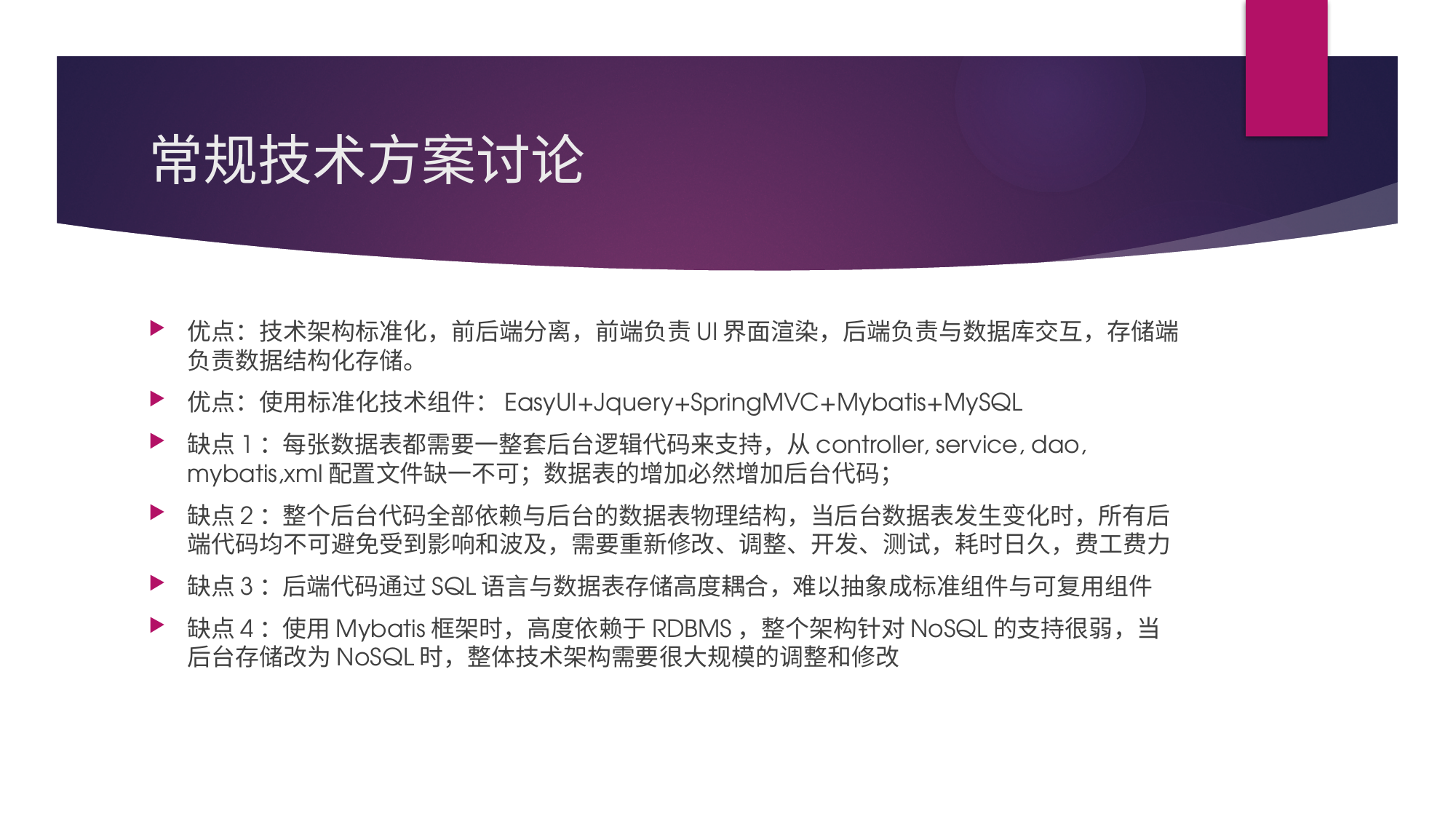

# 常规技术方案讨论
优点：技术架构标准化，前后端分离，前端负责UI界面渲染，后端负责与数据库交互，存储端负责数据结构化存储。
优点：使用标准化技术组件：EasyUI+Jquery+SpringMVC+Mybatis+MySQL
缺点1：每张数据表都需要一整套后台逻辑代码来支持，从controller, service, dao, mybatis,xml配置文件缺一不可；数据表的增加必然增加后台代码；
缺点2：整个后台代码全部依赖与后台的数据表物理结构，当后台数据表发生变化时，所有后端代码均不可避免受到影响和波及，需要重新修改、调整、开发、测试，耗时日久，费工费力
缺点3：后端代码通过SQL语言与数据表存储高度耦合，难以抽象成标准组件与可复用组件
缺点4：使用Mybatis框架时，高度依赖于RDBMS，整个架构针对NoSQL的支持很弱，当后台存储改为NoSQL时，整体技术架构需要很大规模的调整和修改